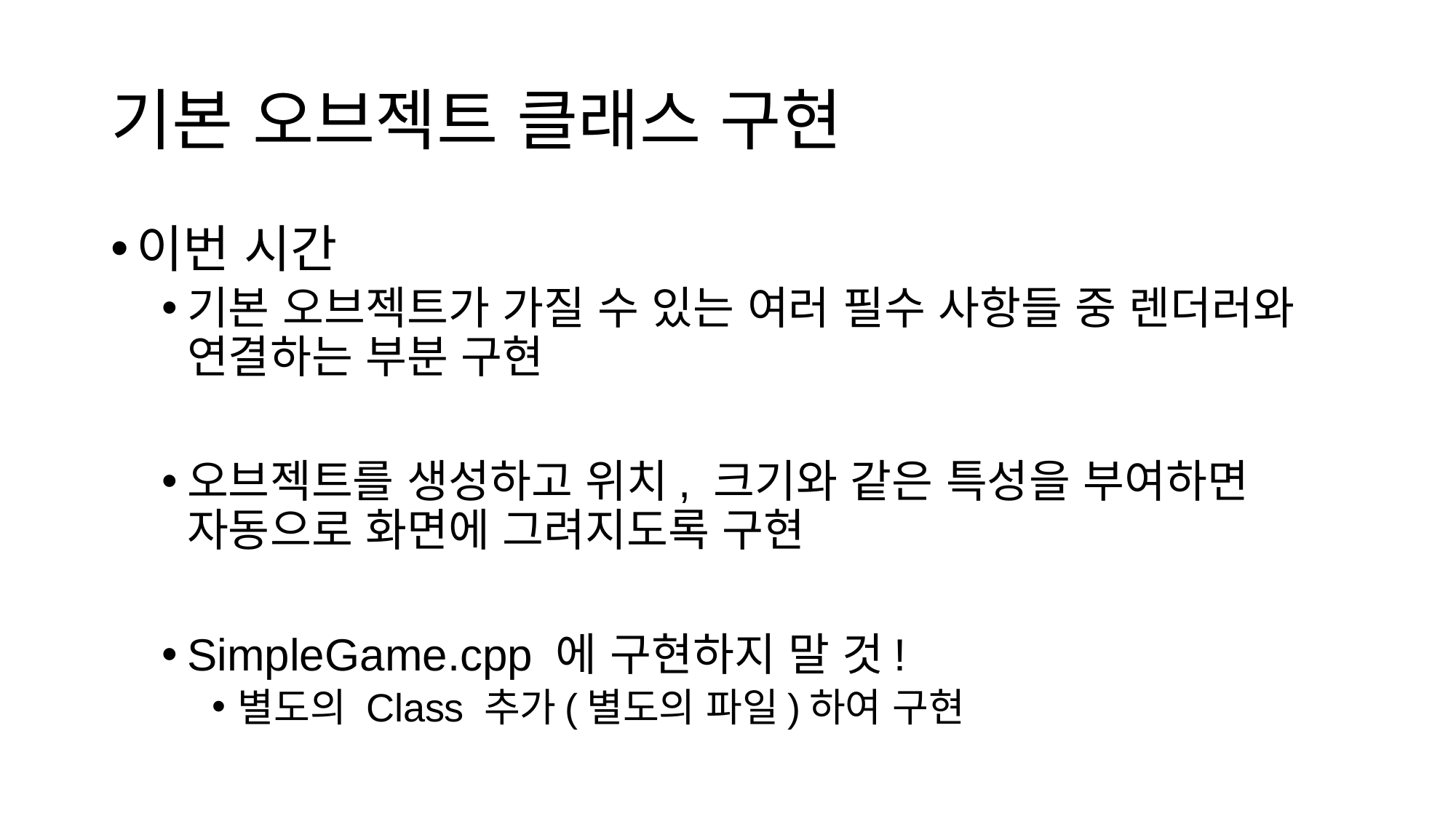

# 기본 오브젝트 클래스 구현
이번 시간
기본 오브젝트가 가질 수 있는 여러 필수 사항들 중 렌더러와 연결하는 부분 구현

오브젝트를 생성하고 위치, 크기와 같은 특성을 부여하면 자동으로 화면에 그려지도록 구현

SimpleGame.cpp 에 구현하지 말 것!
별도의 Class 추가(별도의 파일)하여 구현